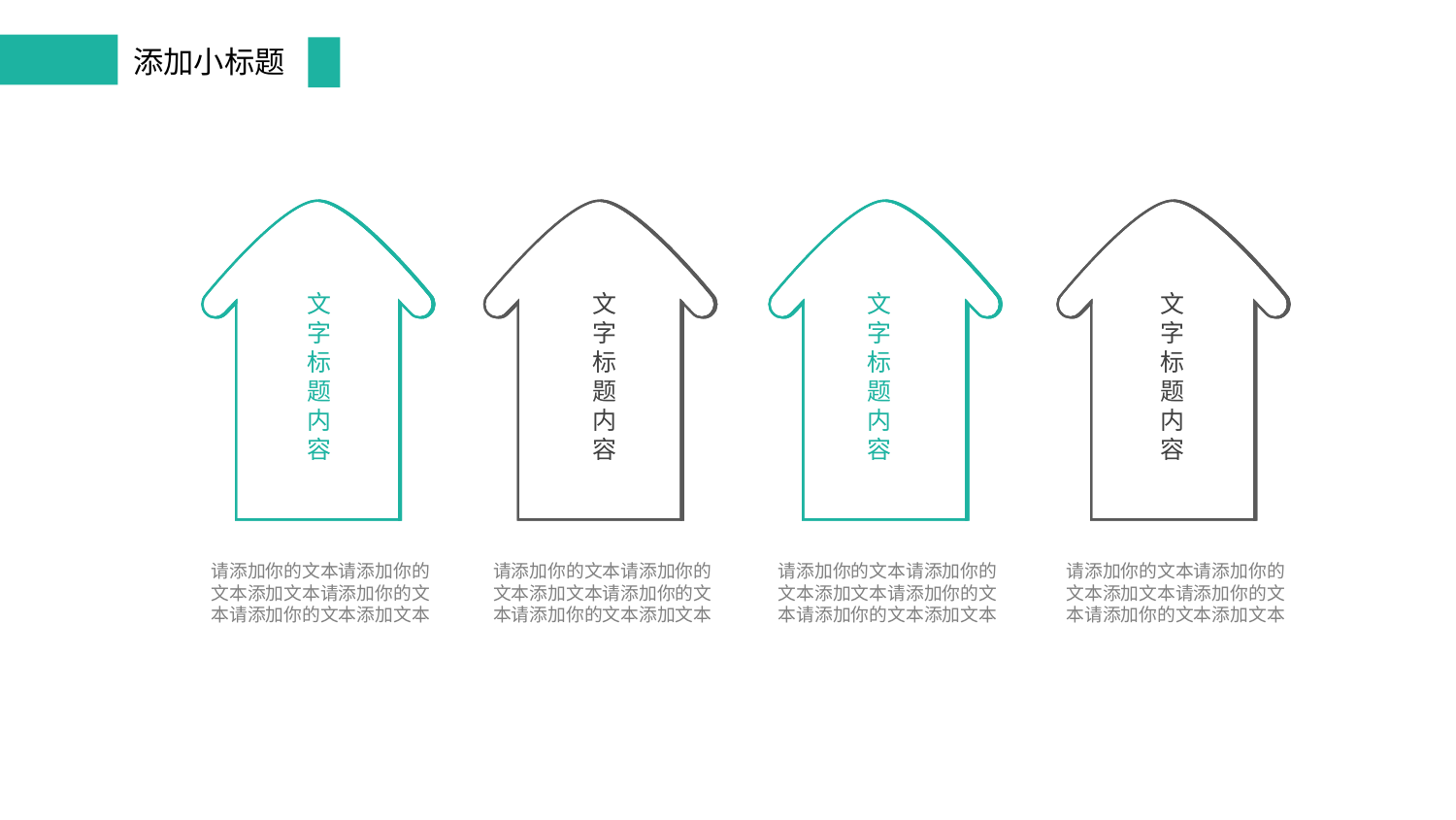

文字
标题
内容
文字
标题
内容
文字
标题
内容
文字
标题
内容
请添加你的文本请添加你的文本添加文本请添加你的文本请添加你的文本添加文本

请添加你的文本请添加你的文本添加文本请添加你的文本请添加你的文本添加文本

请添加你的文本请添加你的文本添加文本请添加你的文本请添加你的文本添加文本

请添加你的文本请添加你的文本添加文本请添加你的文本请添加你的文本添加文本